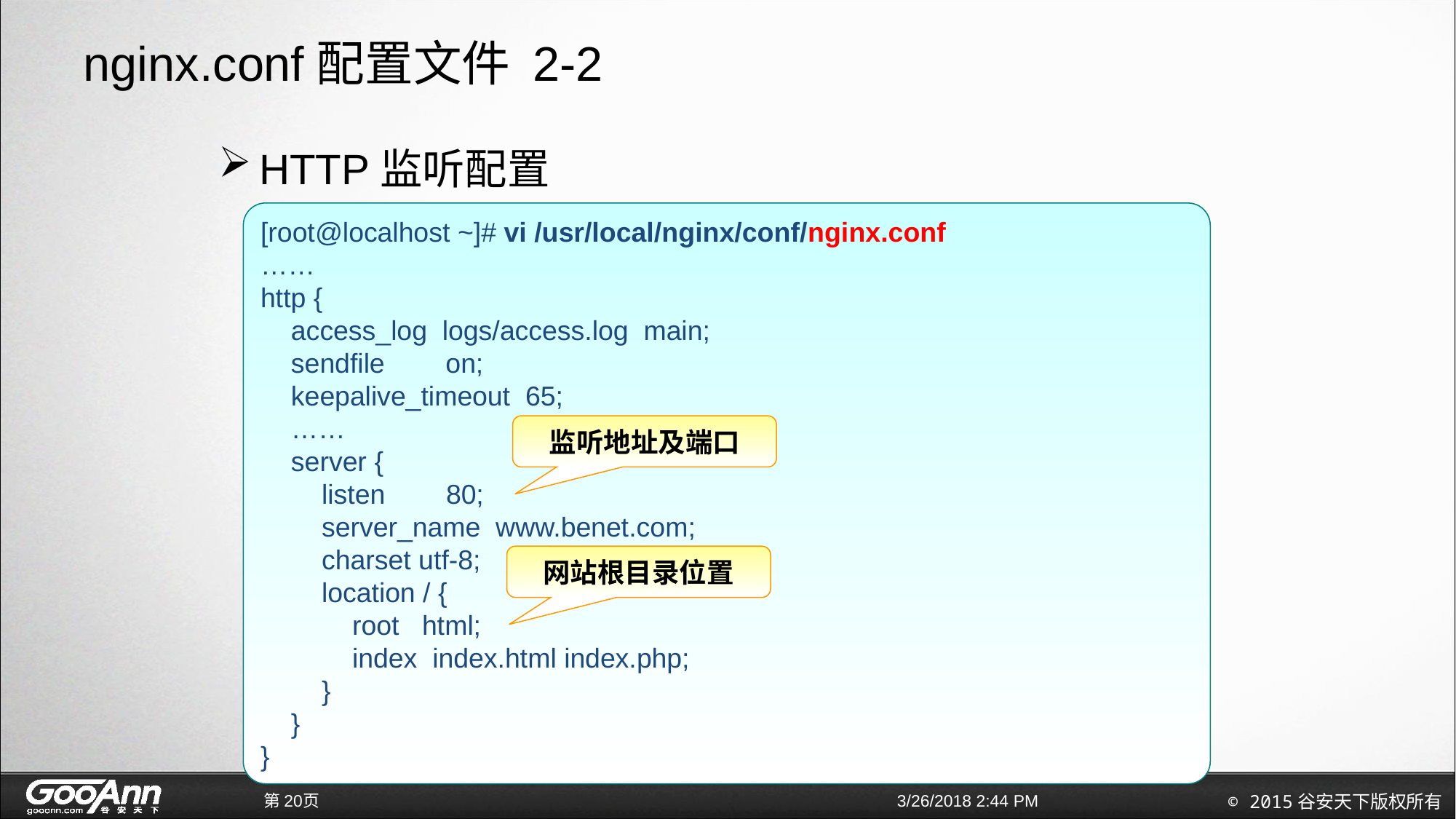

nginx.conf配置文件 2-2
HTTP监听配置

[root@localhost ~]# vi /usr/local/nginx/conf/nginx.conf
……
http {
    access_log  logs/access.log  main;
    sendfile        on;
    keepalive_timeout  65;
    ……
    server {
        listen        80;
        server_name  www.benet.com;
        charset utf-8;
        location / {
            root   html;
            index  index.html index.php;
        }
    }
}
监听地址及端口
网站根目录位置